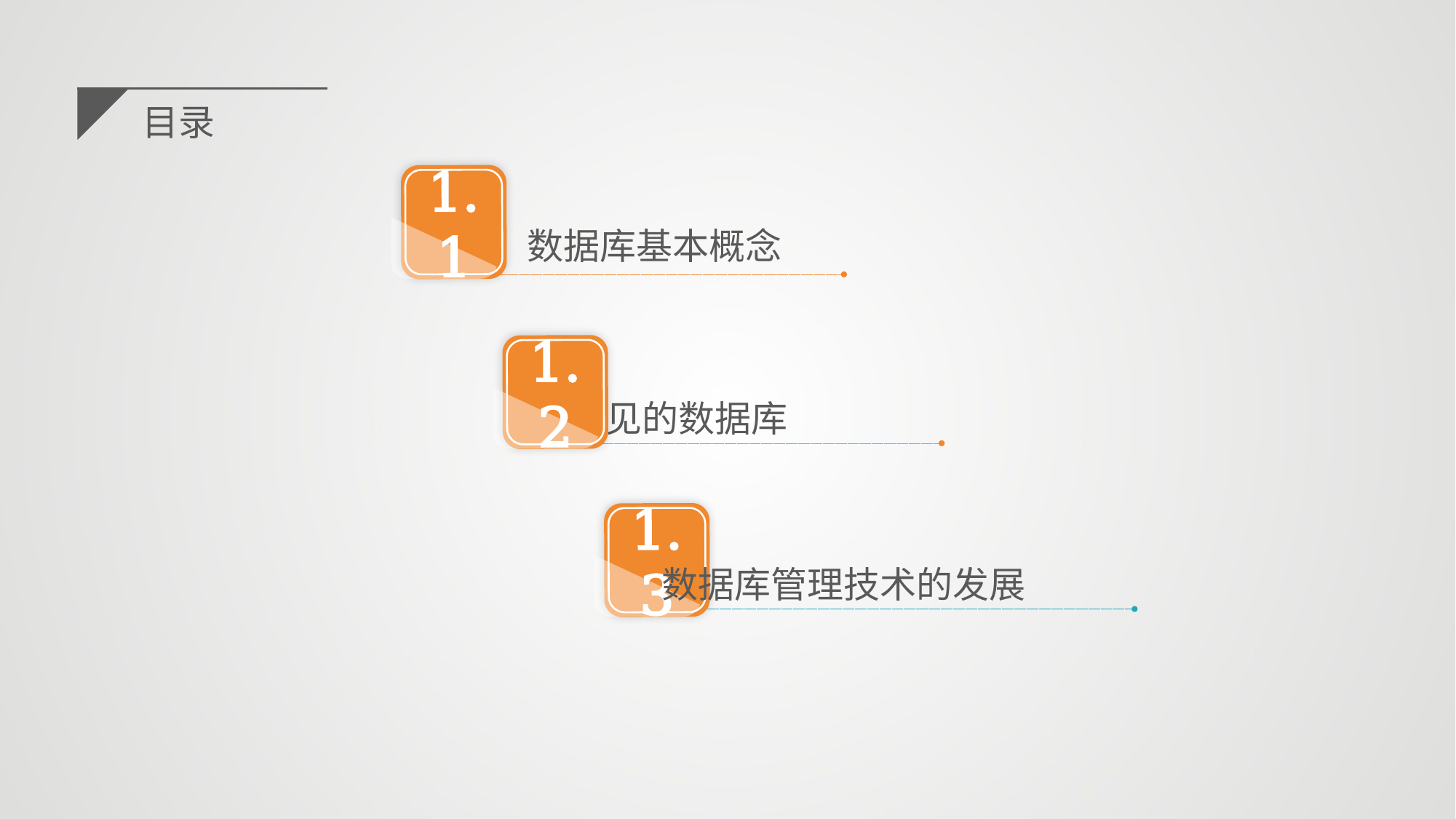

目录

1.1

数据库基本概念

1.2

常见的数据库
1.3

数据库管理技术的发展